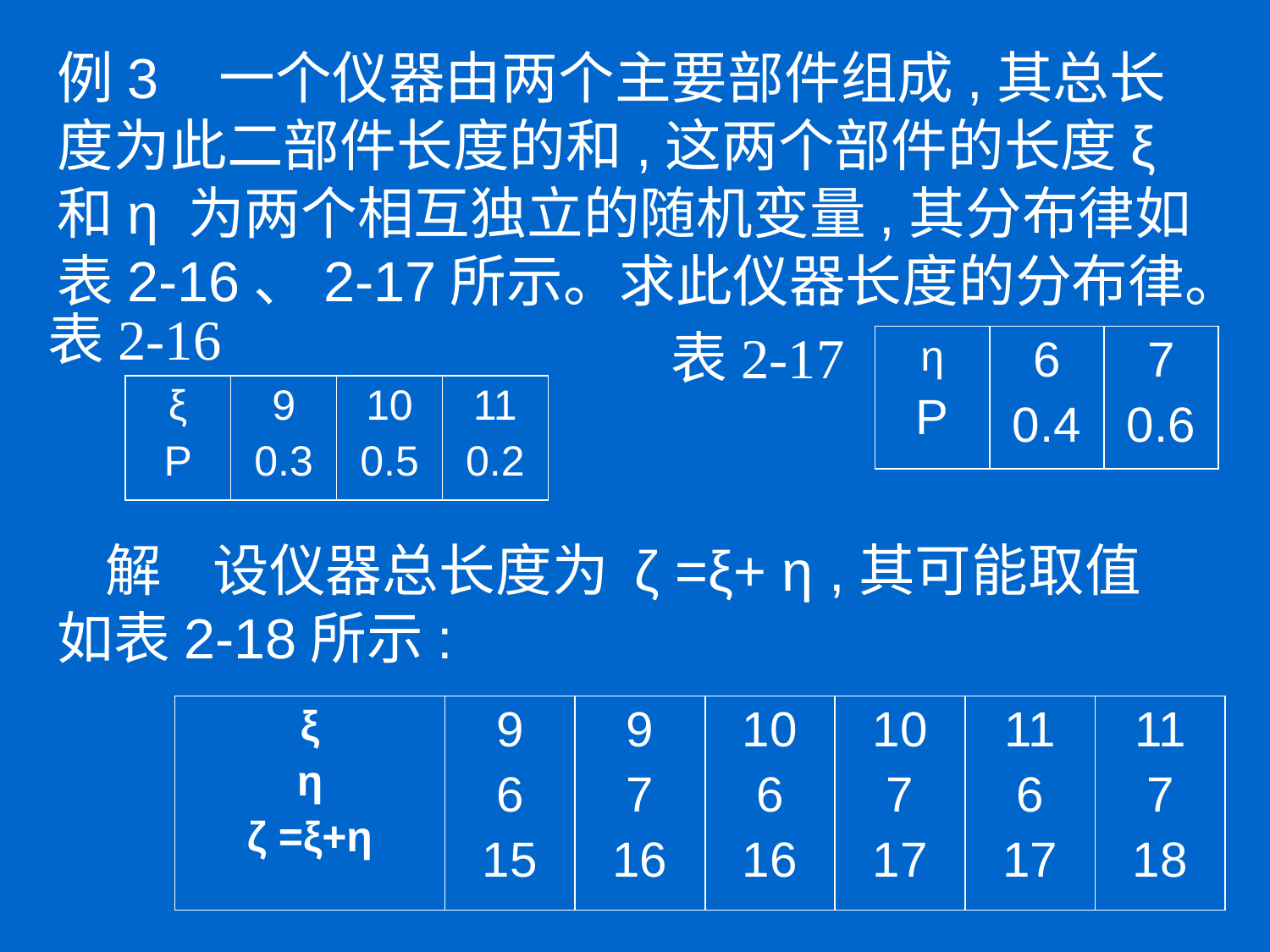

例3   一个仪器由两个主要部件组成,其总长度为此二部件长度的和,这两个部件的长度ξ和η 为两个相互独立的随机变量,其分布律如表2-16、2-17所示。求此仪器长度的分布律。
表2-16
表2-17
| η P | 6 0.4 | 7 0.6 |
| --- | --- | --- |
| ξ P | 9 0.3 | 10 0.5 | 11 0.2 |
| --- | --- | --- | --- |
    解    设仪器总长度为 ζ =ξ+ η ,其可能取值如表2-18所示:
| ξ η ζ =ξ+η | 9 6 15 | 9 7 16 | 10 6 16 | 10 7 17 | 11 6 17 | 11 7 18 |
| --- | --- | --- | --- | --- | --- | --- |